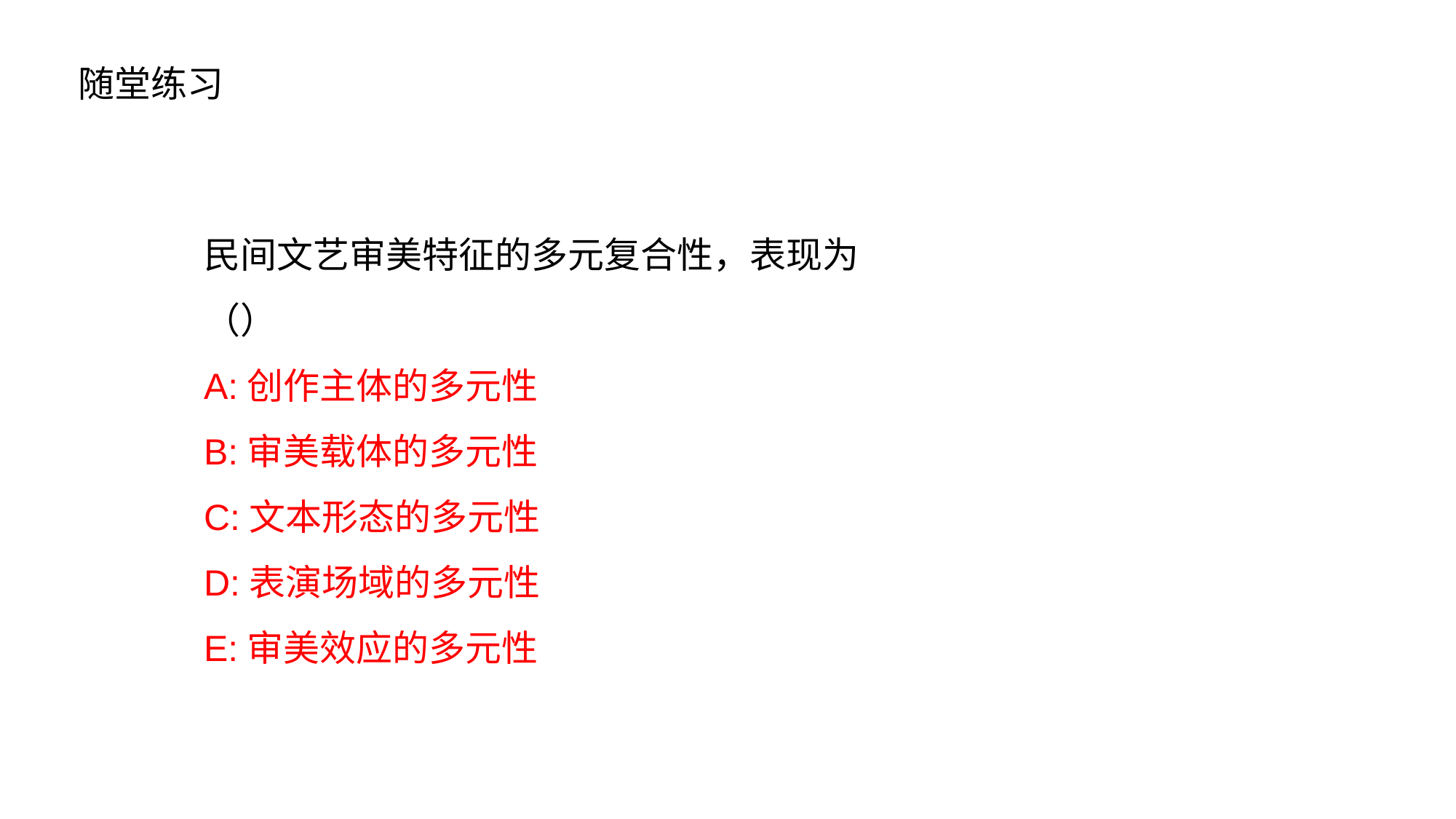

随堂练习
民间文艺审美特征的多元复合性，表现为（）
A:创作主体的多元性
B:审美载体的多元性
C:文本形态的多元性
D:表演场域的多元性
E:审美效应的多元性